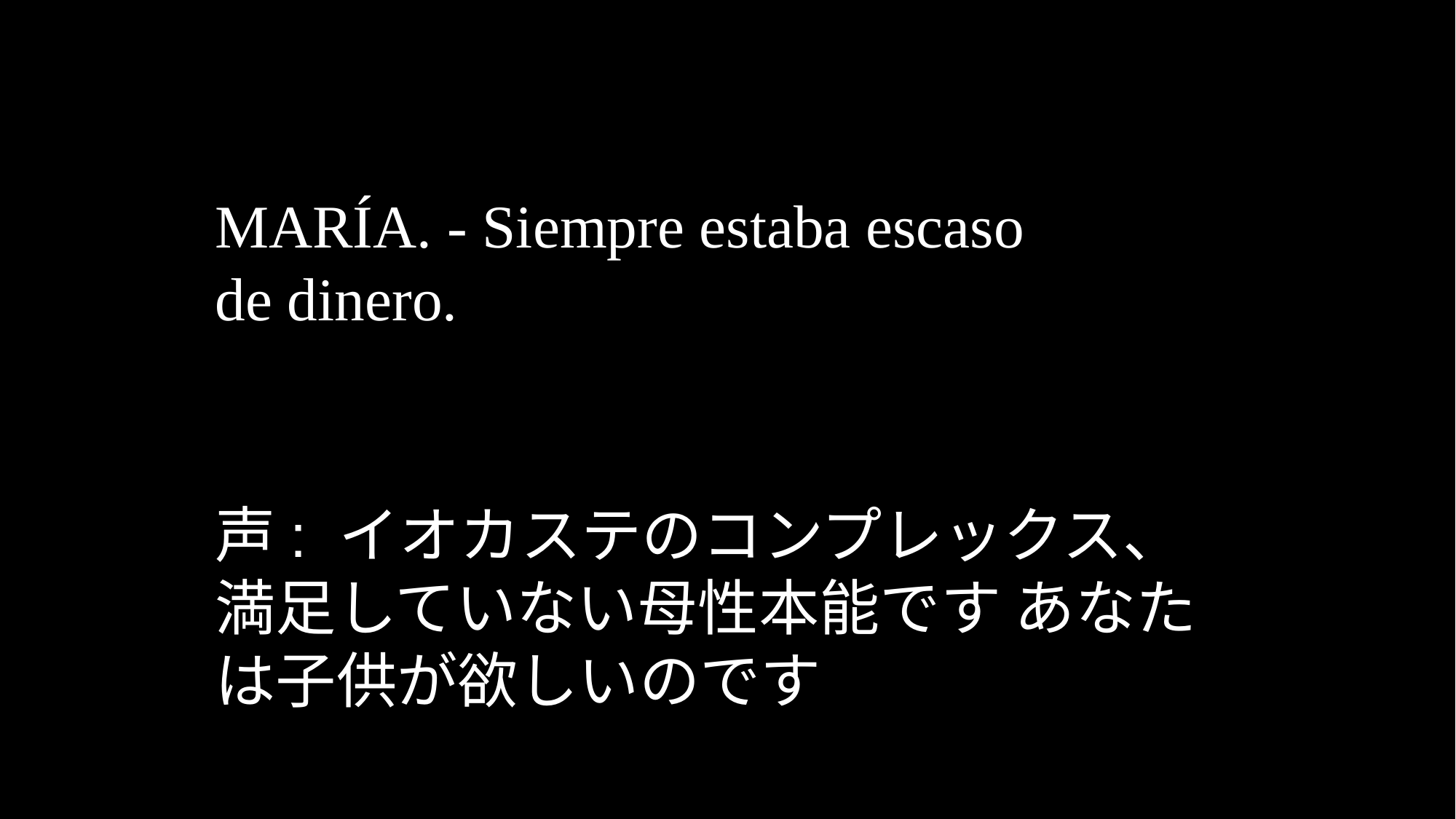

MARÍA. - Siempre estaba escaso de dinero.

声: イオカステのコンプレックス、満足していない母性本能です あなたは子供が欲しいのです